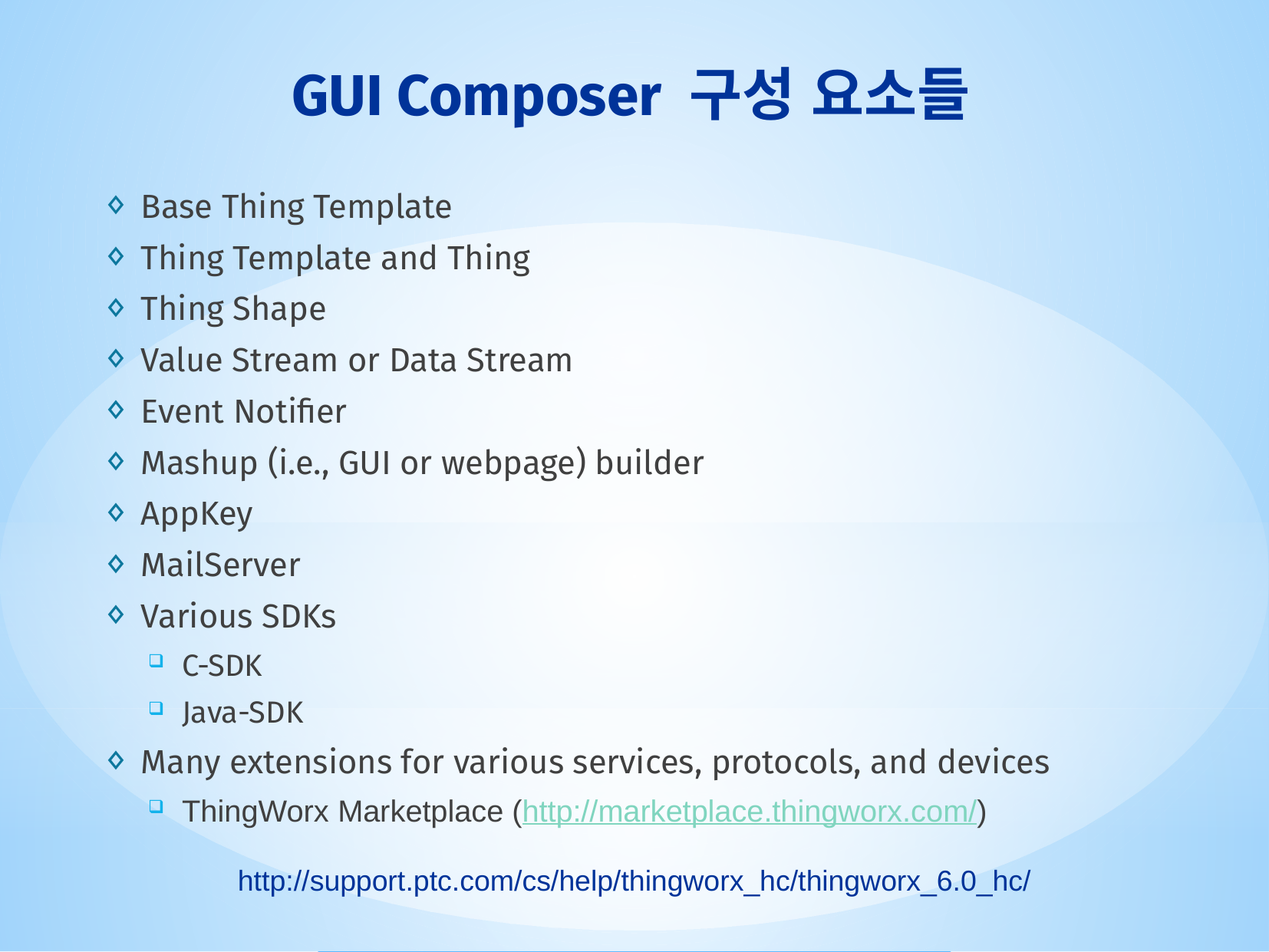

# GUI Composer 구성 요소들
Base Thing Template
Thing Template and Thing
Thing Shape
Value Stream or Data Stream
Event Notifier
Mashup (i.e., GUI or webpage) builder
AppKey
MailServer
Various SDKs
C-SDK
Java-SDK
Many extensions for various services, protocols, and devices
ThingWorx Marketplace (http://marketplace.thingworx.com/)
http://support.ptc.com/cs/help/thingworx_hc/thingworx_6.0_hc/